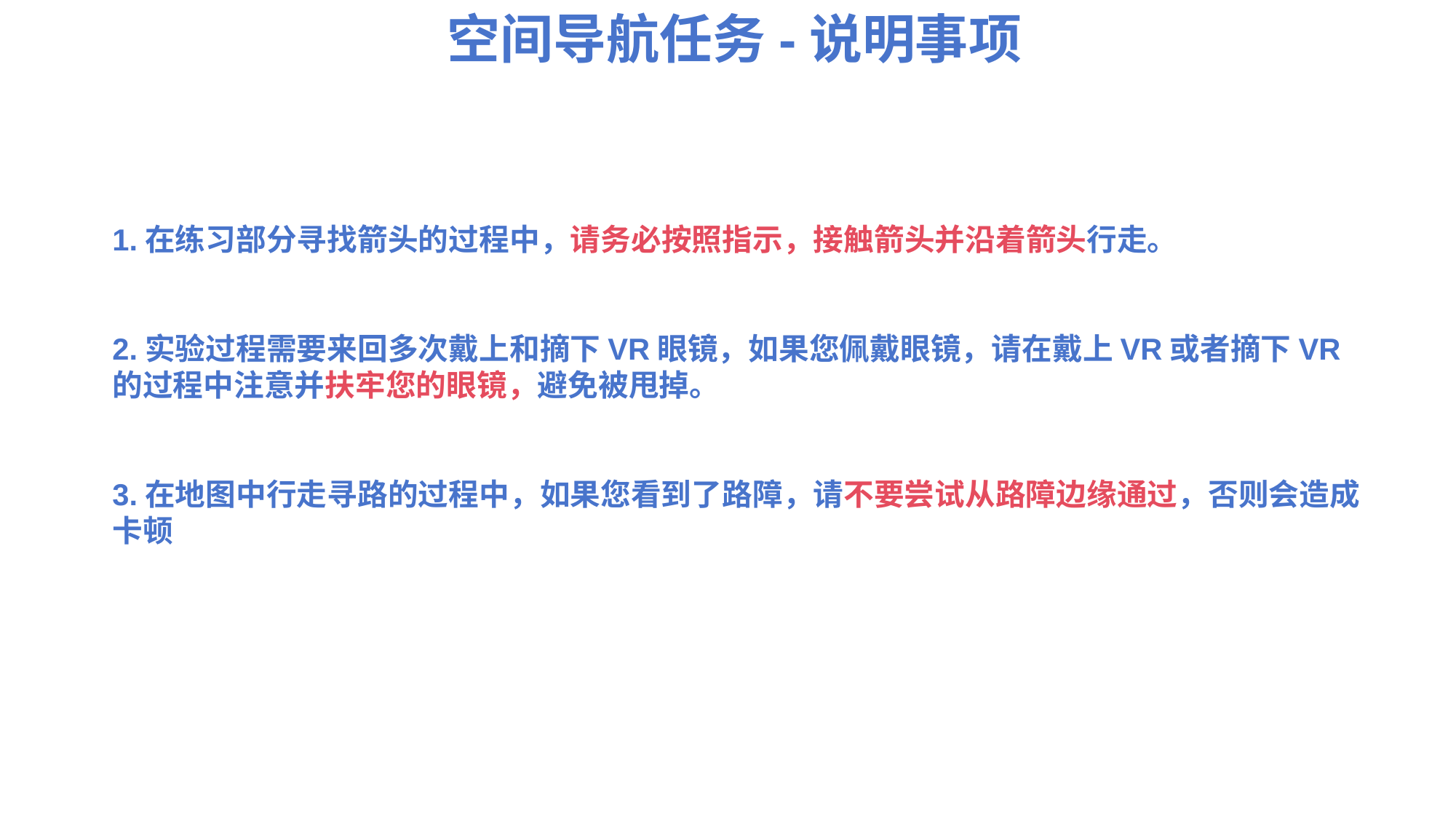

空间导航任务-说明事项
1.在练习部分寻找箭头的过程中，请务必按照指示，接触箭头并沿着箭头行走。

2.实验过程需要来回多次戴上和摘下VR眼镜，如果您佩戴眼镜，请在戴上VR或者摘下VR的过程中注意并扶牢您的眼镜，避免被甩掉。

3.在地图中行走寻路的过程中，如果您看到了路障，请不要尝试从路障边缘通过，否则会造成卡顿